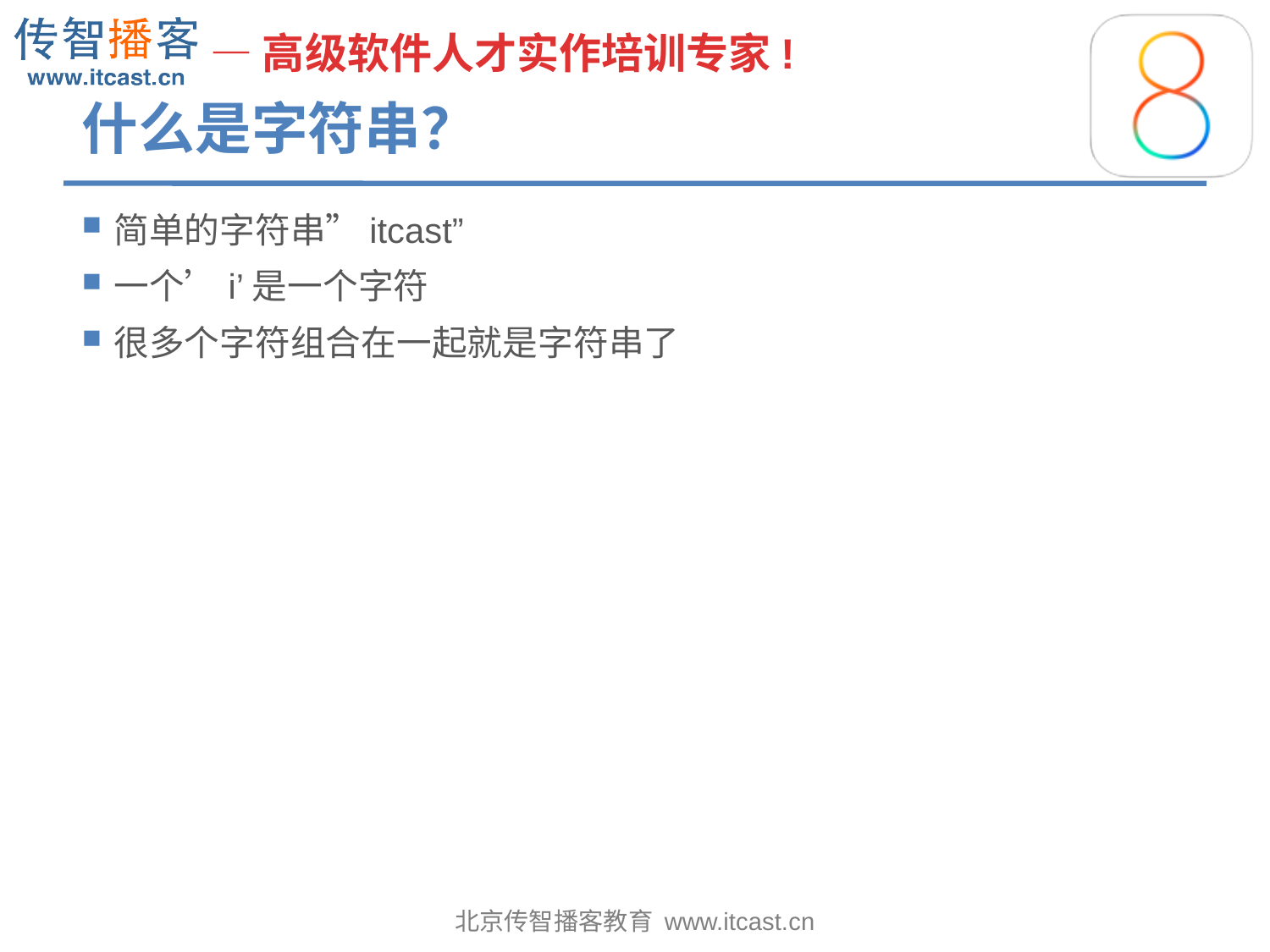

# 什么是字符串？
简单的字符串”itcast”
一个’i’是一个字符
很多个字符组合在一起就是字符串了